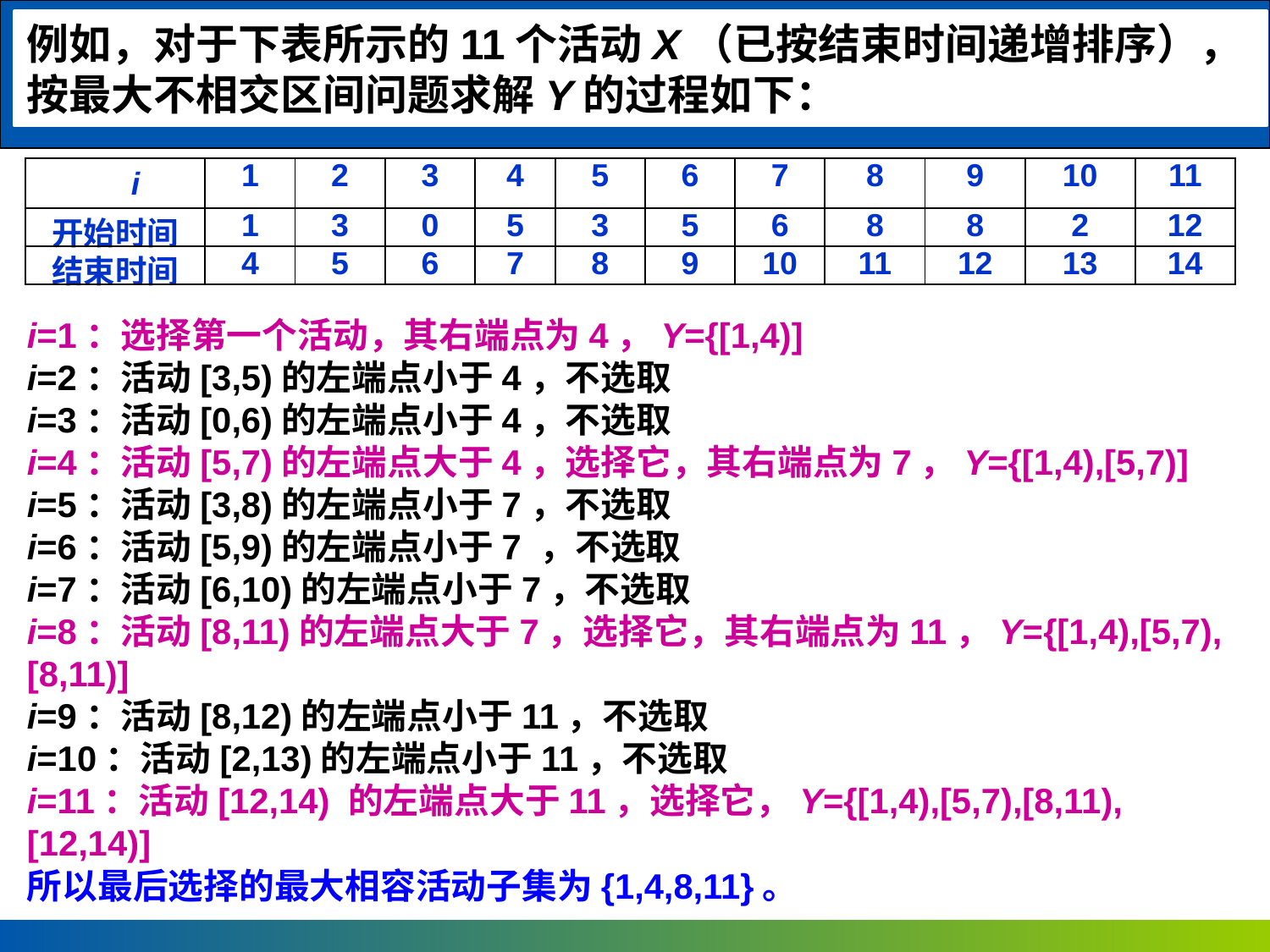

例如，对于下表所示的11个活动X（已按结束时间递增排序），按最大不相交区间问题求解Y的过程如下：
| i | 1 | 2 | 3 | 4 | 5 | 6 | 7 | 8 | 9 | 10 | 11 |
| --- | --- | --- | --- | --- | --- | --- | --- | --- | --- | --- | --- |
| 开始时间 | 1 | 3 | 0 | 5 | 3 | 5 | 6 | 8 | 8 | 2 | 12 |
| 结束时间 | 4 | 5 | 6 | 7 | 8 | 9 | 10 | 11 | 12 | 13 | 14 |
i=1：选择第一个活动，其右端点为4，Y={[1,4)]
i=2：活动[3,5)的左端点小于4，不选取
i=3：活动[0,6)的左端点小于4，不选取
i=4：活动[5,7)的左端点大于4，选择它，其右端点为7，Y={[1,4),[5,7)]
i=5：活动[3,8)的左端点小于7，不选取
i=6：活动[5,9)的左端点小于7 ，不选取
i=7：活动[6,10)的左端点小于7，不选取
i=8：活动[8,11)的左端点大于7，选择它，其右端点为11，Y={[1,4),[5,7),[8,11)]
i=9：活动[8,12)的左端点小于11，不选取
i=10：活动[2,13)的左端点小于11，不选取
i=11：活动[12,14) 的左端点大于11，选择它，Y={[1,4),[5,7),[8,11),[12,14)]
所以最后选择的最大相容活动子集为{1,4,8,11}。